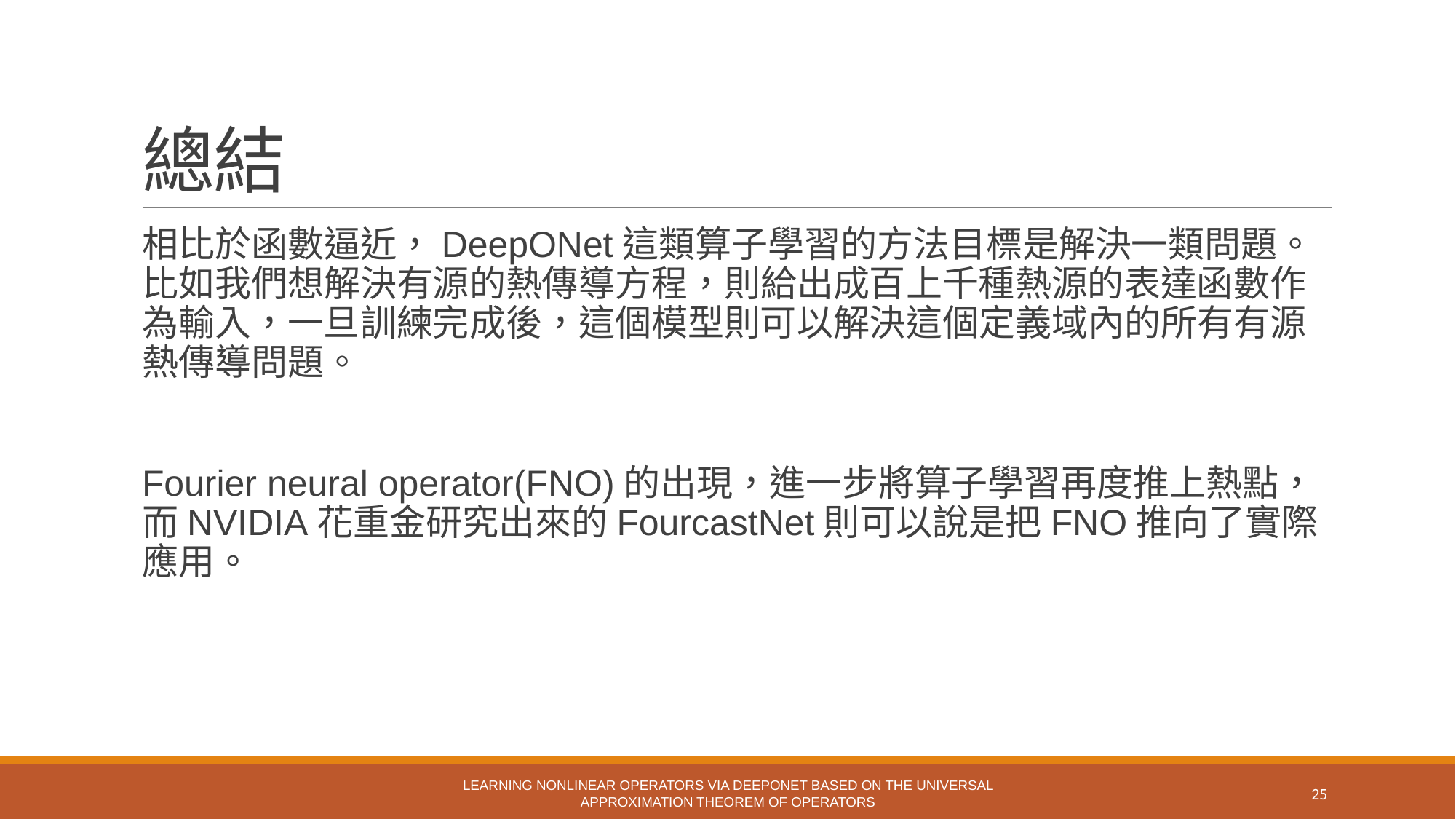

# 總結
相比於函數逼近，DeepONet這類算子學習的方法目標是解決一類問題。比如我們想解決有源的熱傳導方程，則給出成百上千種熱源的表達函數作為輸入，一旦訓練完成後，這個模型則可以解決這個定義域內的所有有源熱傳導問題。

Fourier neural operator(FNO)的出現，進一步將算子學習再度推上熱點，而NVIDIA花重金研究出來的FourcastNet則可以說是把FNO推向了實際應用。
Learning nonlinear operators via DeepONet based on the universal approximation theorem of operators
25